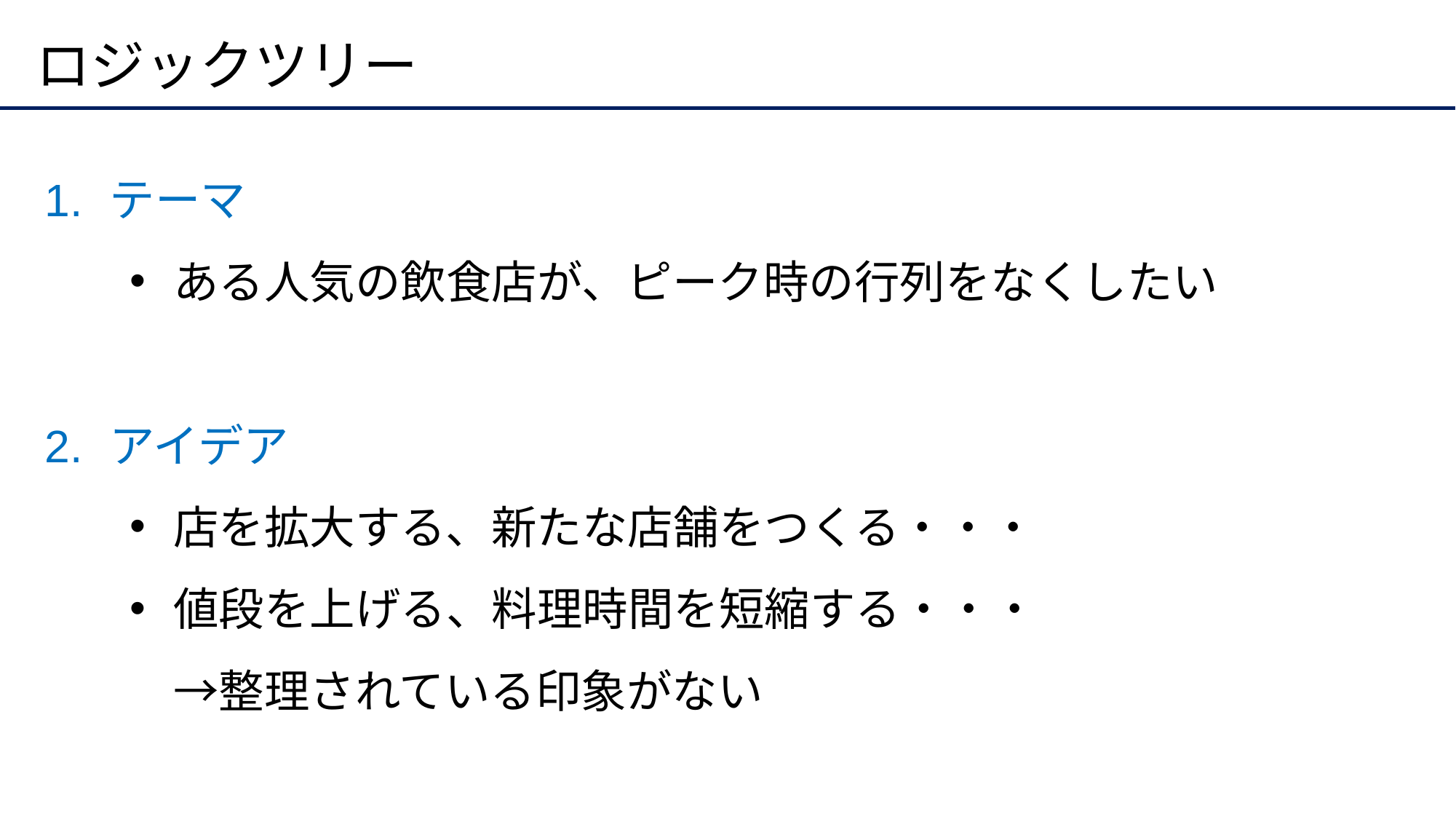

# ロジックツリー
テーマ
ある人気の飲食店が、ピーク時の行列をなくしたい

アイデア
店を拡大する、新たな店舗をつくる・・・
値段を上げる、料理時間を短縮する・・・
→整理されている印象がない